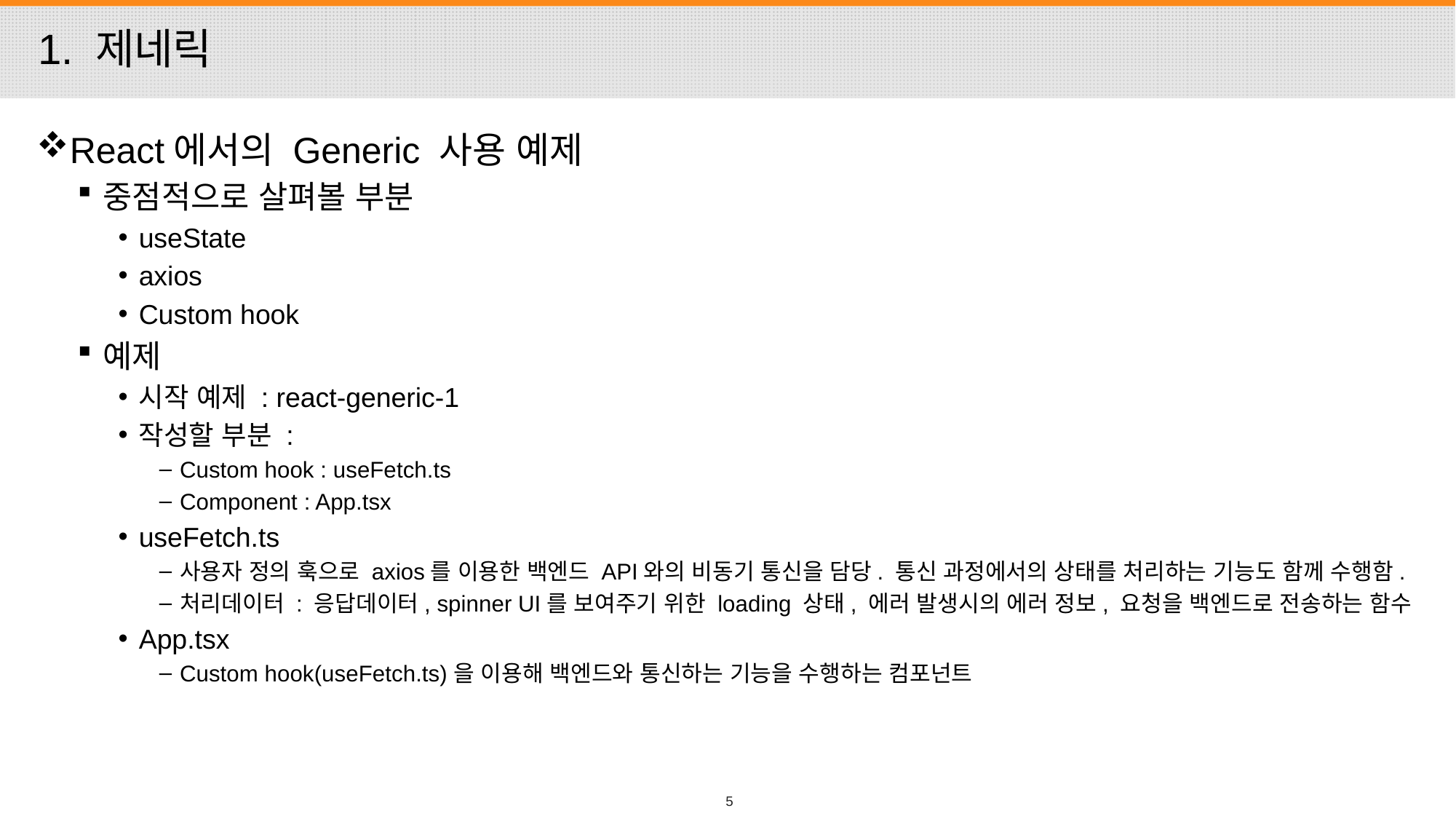

# 1. 제네릭
React에서의 Generic 사용 예제
중점적으로 살펴볼 부분
useState
axios
Custom hook
예제
시작 예제 : react-generic-1
작성할 부분 :
Custom hook : useFetch.ts
Component : App.tsx
useFetch.ts
사용자 정의 훅으로 axios를 이용한 백엔드 API와의 비동기 통신을 담당. 통신 과정에서의 상태를 처리하는 기능도 함께 수행함.
처리데이터 : 응답데이터, spinner UI를 보여주기 위한 loading 상태, 에러 발생시의 에러 정보, 요청을 백엔드로 전송하는 함수
App.tsx
Custom hook(useFetch.ts)을 이용해 백엔드와 통신하는 기능을 수행하는 컴포넌트